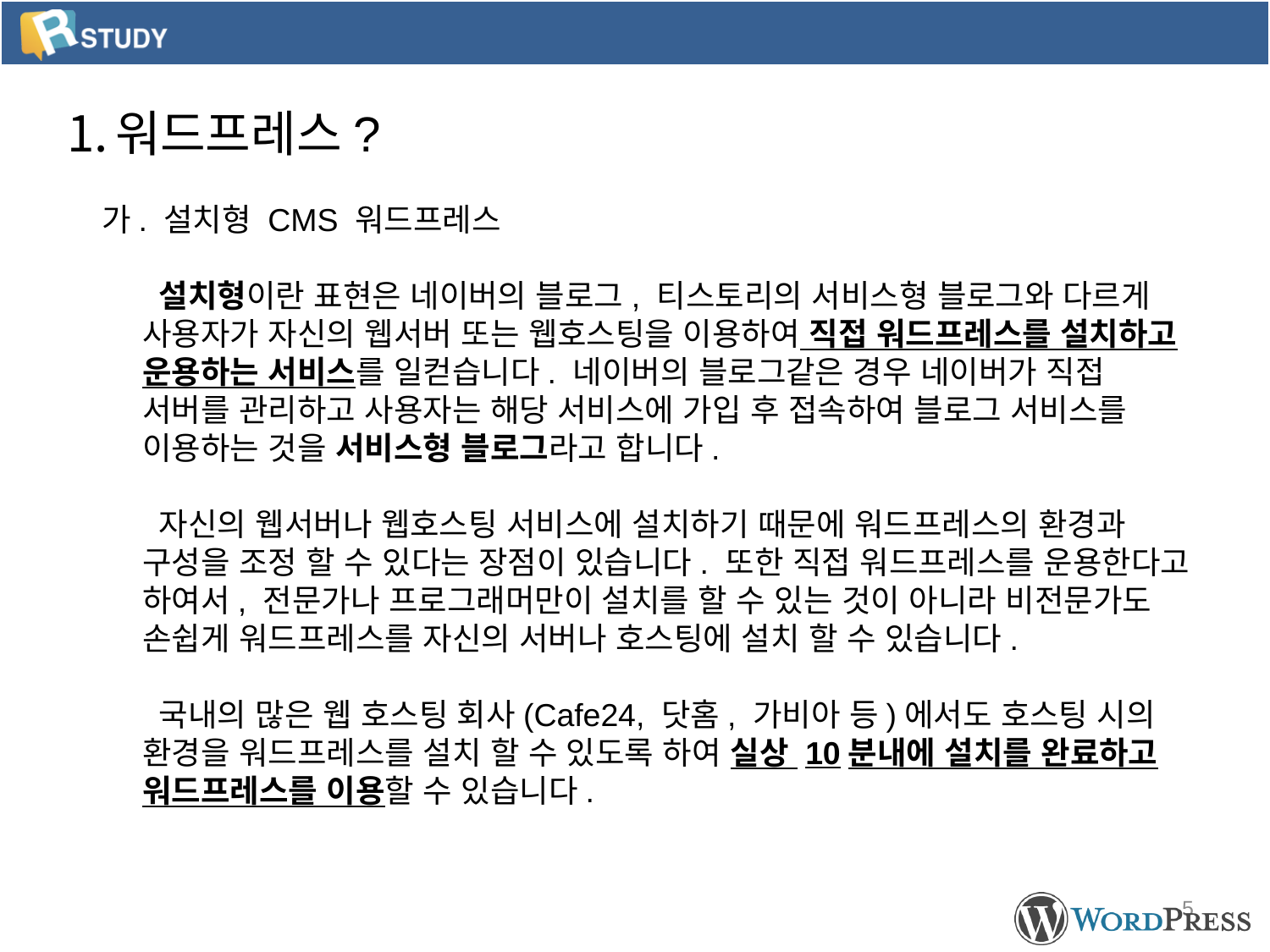

워드프레스?

   가. 설치형 CMS 워드프레스

 설치형이란 표현은 네이버의 블로그, 티스토리의 서비스형 블로그와 다르게 사용자가 자신의 웹서버 또는 웹호스팅을 이용하여 직접 워드프레스를 설치하고 운용하는 서비스를 일컫습니다. 네이버의 블로그같은 경우 네이버가 직접 서버를 관리하고 사용자는 해당 서비스에 가입 후 접속하여 블로그 서비스를 이용하는 것을 서비스형 블로그라고 합니다.

 자신의 웹서버나 웹호스팅 서비스에 설치하기 때문에 워드프레스의 환경과 구성을 조정 할 수 있다는 장점이 있습니다. 또한 직접 워드프레스를 운용한다고 하여서, 전문가나 프로그래머만이 설치를 할 수 있는 것이 아니라 비전문가도 손쉽게 워드프레스를 자신의 서버나 호스팅에 설치 할 수 있습니다.

 국내의 많은 웹 호스팅 회사(Cafe24, 닷홈, 가비아 등)에서도 호스팅 시의 환경을 워드프레스를 설치 할 수 있도록 하여 실상 10분내에 설치를 완료하고 워드프레스를 이용할 수 있습니다.
5